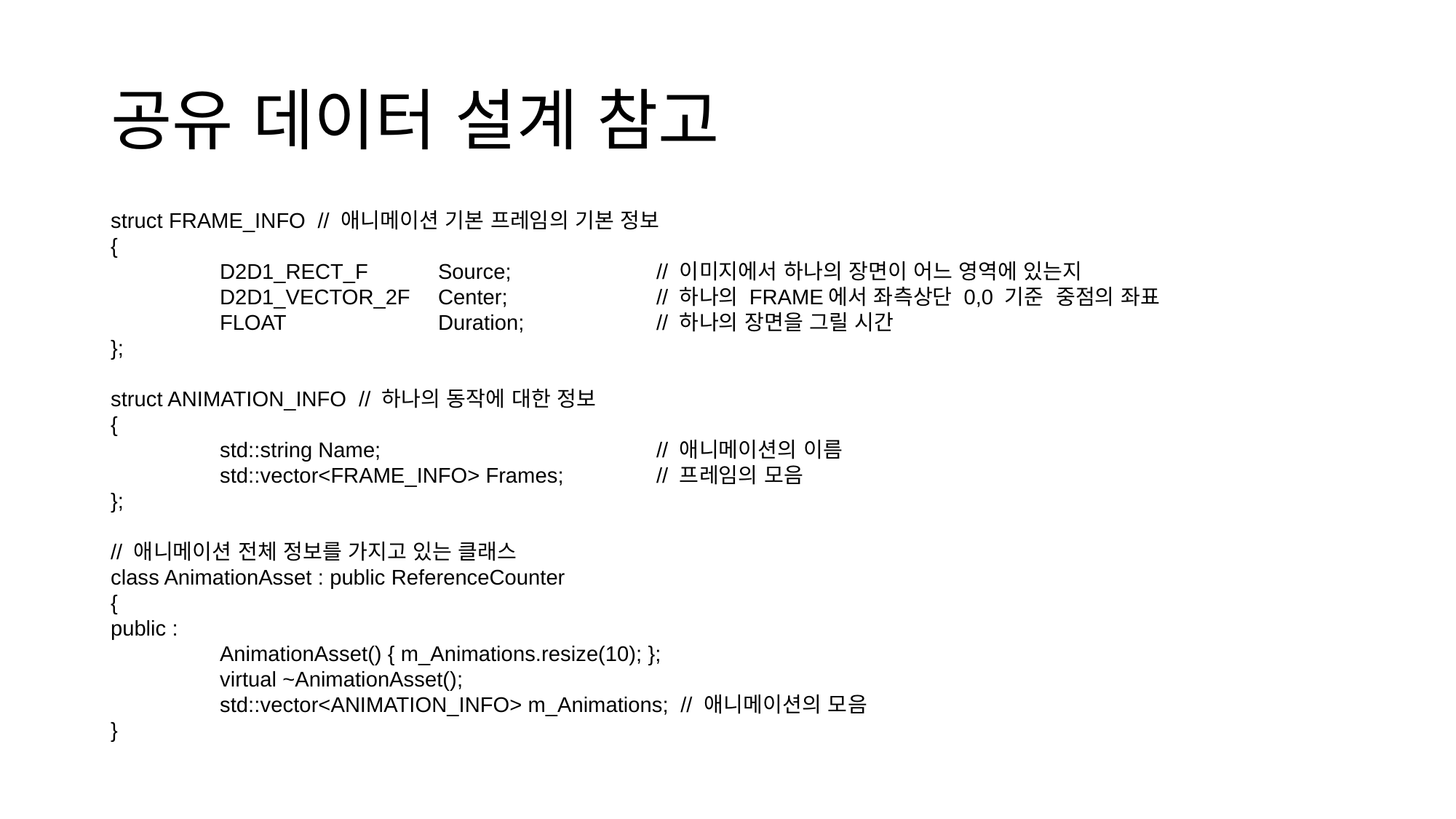

# 공유 데이터 설계 참고
struct FRAME_INFO  // 애니메이션 기본 프레임의 기본 정보
{
	D2D1_RECT_F	Source;		// 이미지에서 하나의 장면이 어느 영역에 있는지
	D2D1_VECTOR_2F	Center;		// 하나의 FRAME에서 좌측상단 0,0 기준  중점의 좌표
	FLOAT		Duration;		// 하나의 장면을 그릴 시간
};

struct ANIMATION_INFO  // 하나의 동작에 대한 정보
{
	std::string Name; 			// 애니메이션의 이름
	std::vector<FRAME_INFO> Frames; 	// 프레임의 모음
};

// 애니메이션 전체 정보를 가지고 있는 클래스
class AnimationAsset : public ReferenceCounter
{
public :
	AnimationAsset() { m_Animations.resize(10); };
	virtual ~AnimationAsset();
	std::vector<ANIMATION_INFO> m_Animations;  // 애니메이션의 모음
}